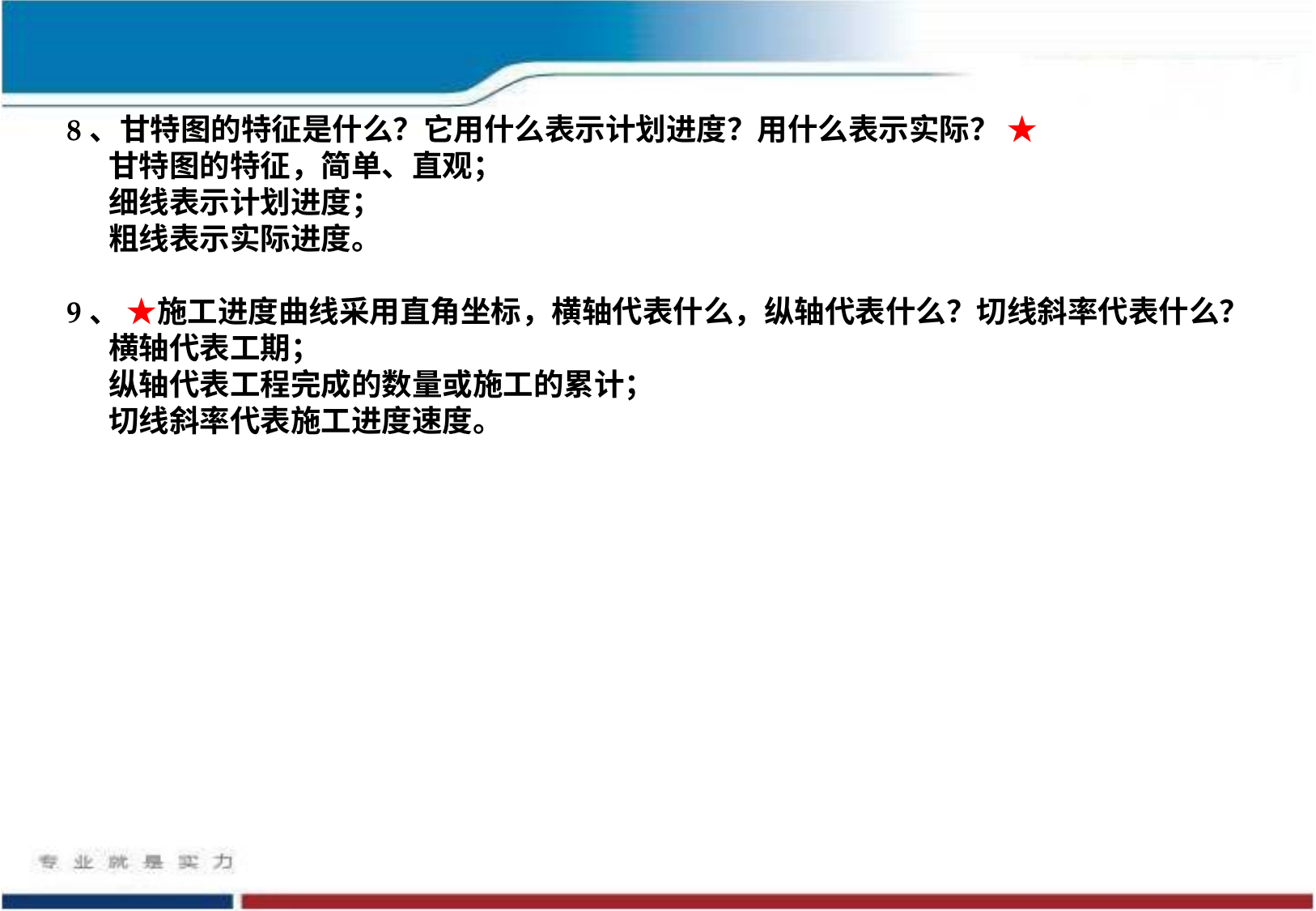

8、甘特图的特征是什么？它用什么表示计划进度？用什么表示实际？ ★
     甘特图的特征，简单、直观；
     细线表示计划进度；
     粗线表示实际进度。

9、 ★施工进度曲线采用直角坐标，横轴代表什么，纵轴代表什么？切线斜率代表什么？
     横轴代表工期；
     纵轴代表工程完成的数量或施工的累计；
     切线斜率代表施工进度速度。